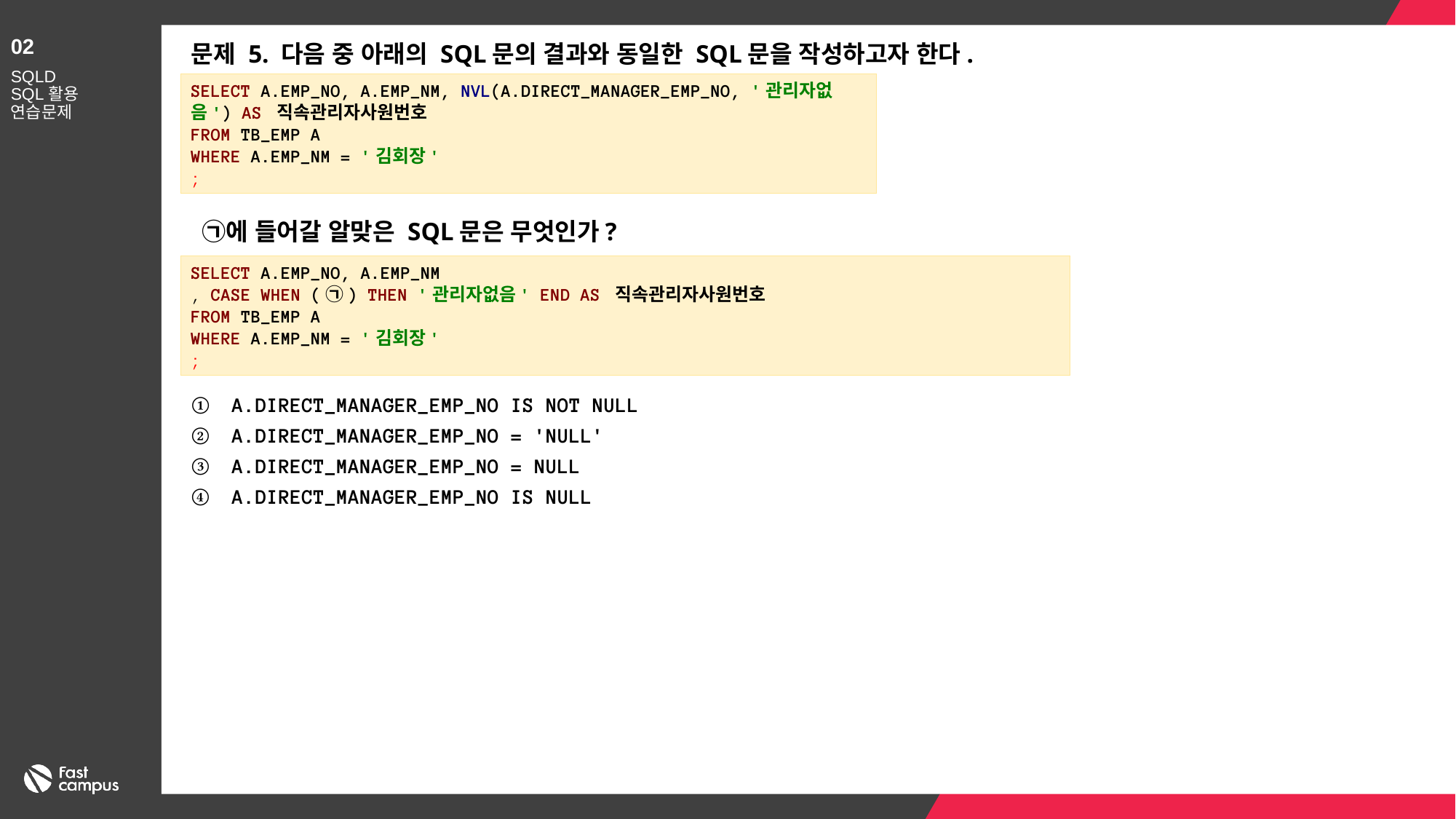

02
문제 5. 다음 중 아래의 SQL문의 결과와 동일한 SQL문을 작성하고자 한다.
SQLD
SQL활용
연습문제
SELECT A.EMP_NO, A.EMP_NM, NVL(A.DIRECT_MANAGER_EMP_NO, '관리자없음') AS 직속관리자사원번호
FROM TB_EMP A
WHERE A.EMP_NM = '김회장'
;
㉠에 들어갈 알맞은 SQL문은 무엇인가?
SELECT A.EMP_NO, A.EMP_NM
, CASE WHEN (㉠) THEN '관리자없음' END AS 직속관리자사원번호
FROM TB_EMP A
WHERE A.EMP_NM = '김회장'
;
A.DIRECT_MANAGER_EMP_NO IS NOT NULL
A.DIRECT_MANAGER_EMP_NO = 'NULL'
A.DIRECT_MANAGER_EMP_NO = NULL
A.DIRECT_MANAGER_EMP_NO IS NULL